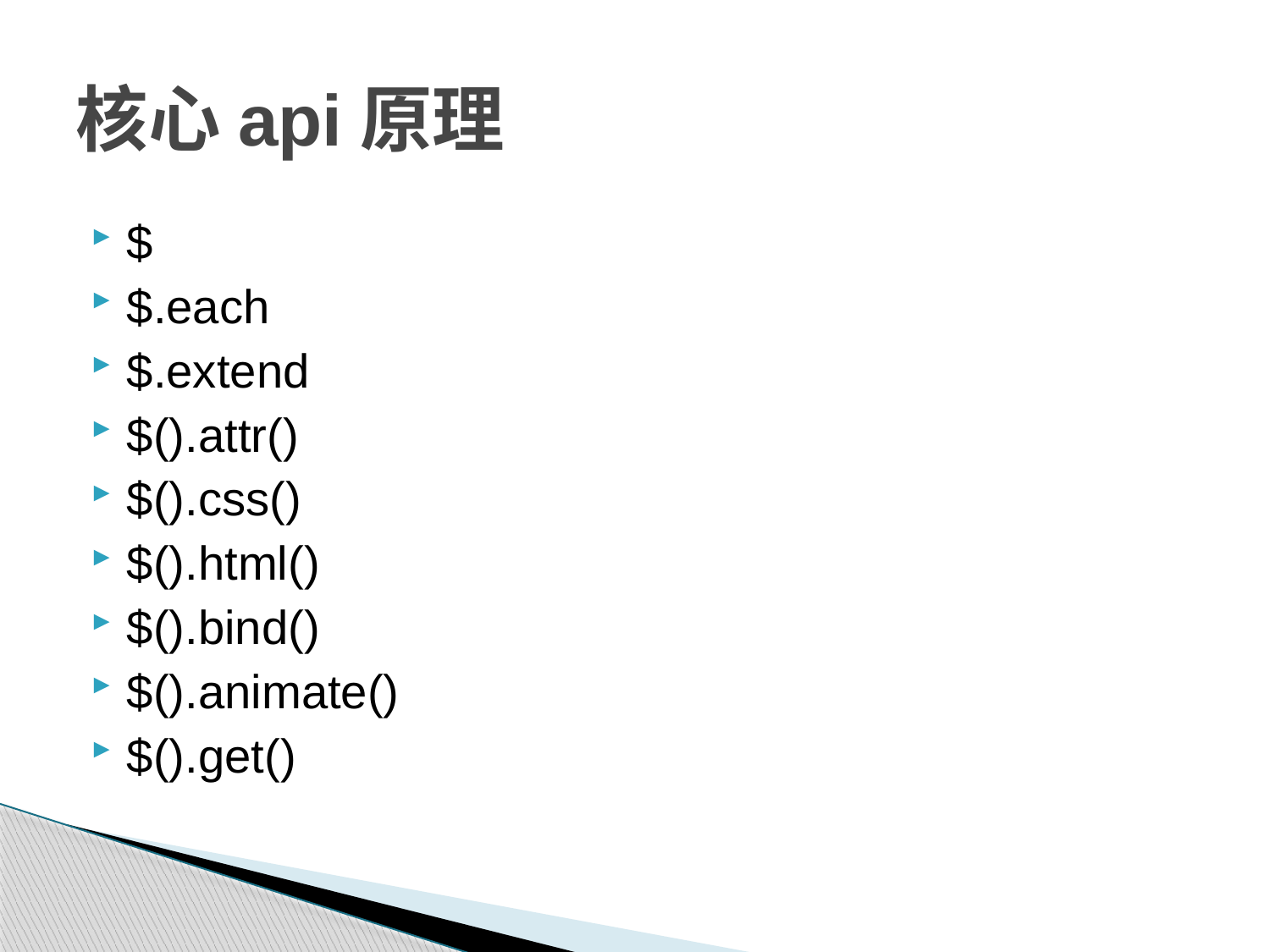

# 核心api原理
$
$.each
$.extend
$().attr()
$().css()
$().html()
$().bind()
$().animate()
$().get()